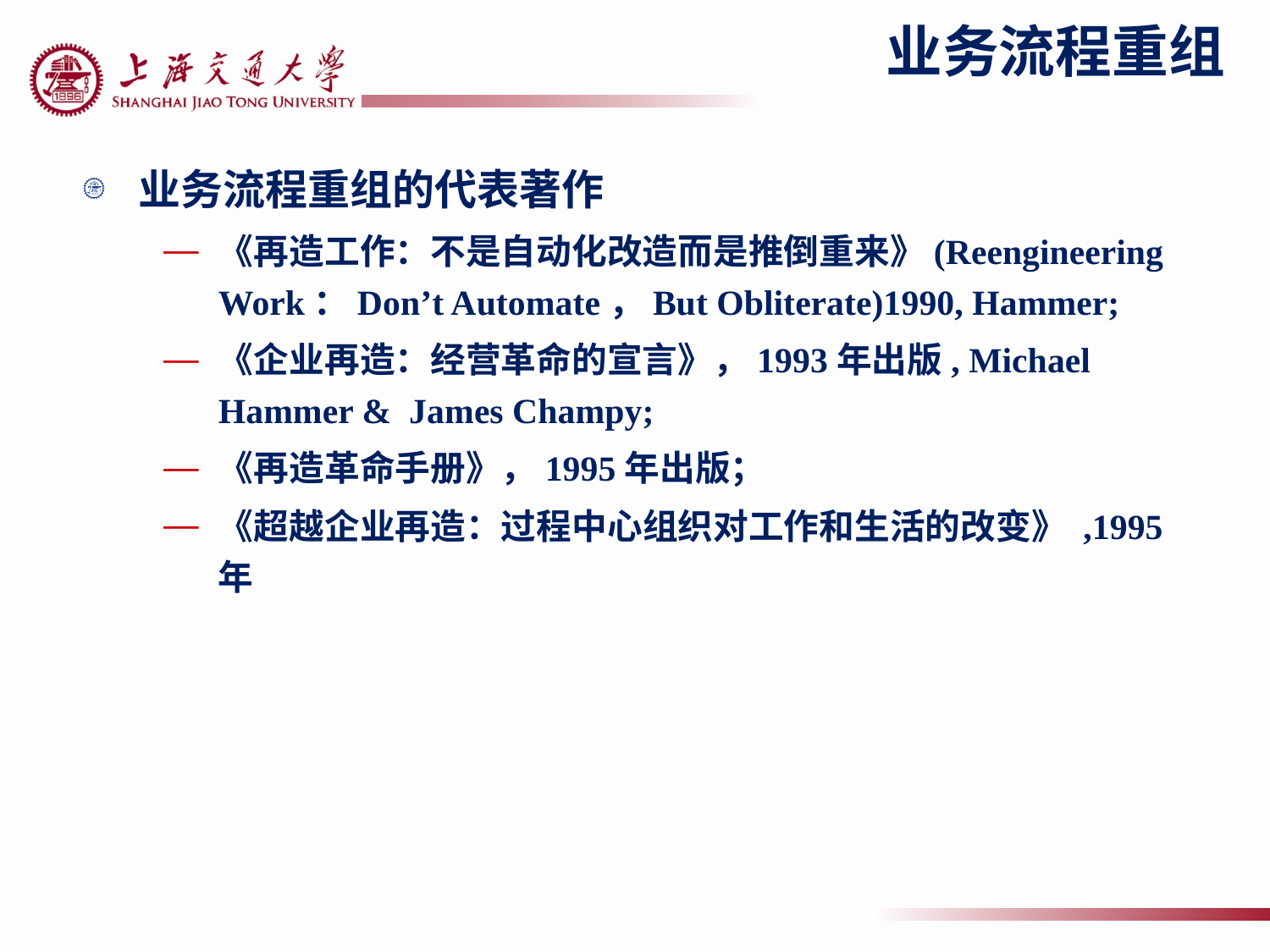

# 业务流程重组
业务流程重组的代表著作
《再造工作：不是自动化改造而是推倒重来》(Reengineering Work：Don’t Automate，But Obliterate)1990, Hammer;
《企业再造：经营革命的宣言》，1993年出版, Michael Hammer &  James Champy;
《再造革命手册》，1995年出版；
《超越企业再造：过程中心组织对工作和生活的改变》 ,1995年
98